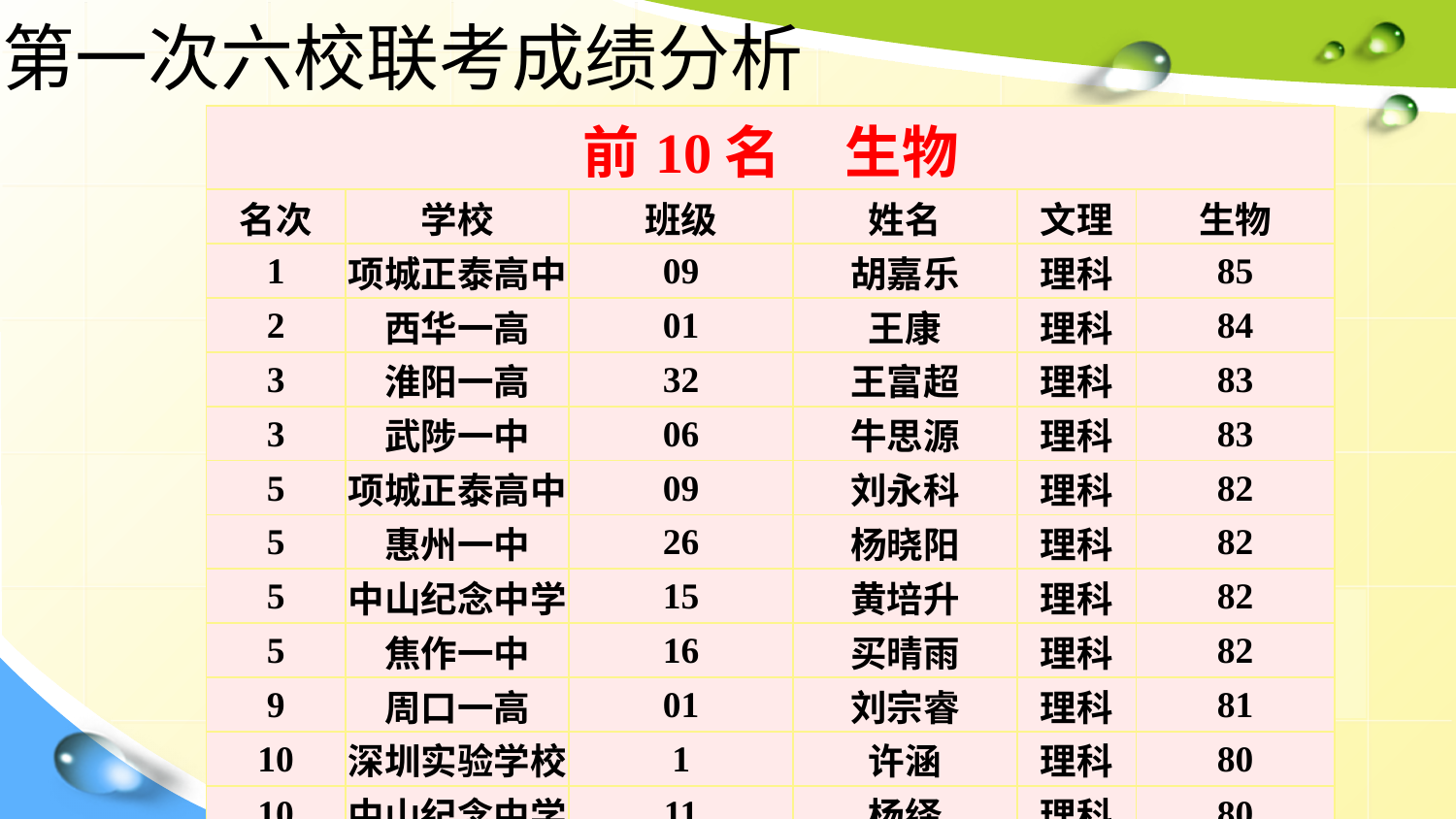

第一次六校联考成绩分析
| 前10名 生物 |  |  |  |  |  |
| --- | --- | --- | --- | --- | --- |
| 名次 | 学校 | 班级 | 姓名 | 文理 | 生物 |
| 1 | 项城正泰高中 | 09 | 胡嘉乐 | 理科 | 85 |
| 2 | 西华一高 | 01 | 王康 | 理科 | 84 |
| 3 | 淮阳一高 | 32 | 王富超 | 理科 | 83 |
| 3 | 武陟一中 | 06 | 牛思源 | 理科 | 83 |
| 5 | 项城正泰高中 | 09 | 刘永科 | 理科 | 82 |
| 5 | 惠州一中 | 26 | 杨晓阳 | 理科 | 82 |
| 5 | 中山纪念中学 | 15 | 黄培升 | 理科 | 82 |
| 5 | 焦作一中 | 16 | 买晴雨 | 理科 | 82 |
| 9 | 周口一高 | 01 | 刘宗睿 | 理科 | 81 |
| 10 | 深圳实验学校 | 1 | 许涵 | 理科 | 80 |
| 10 | 中山纪念中学 | 11 | 杨绎 | 理科 | 80 |